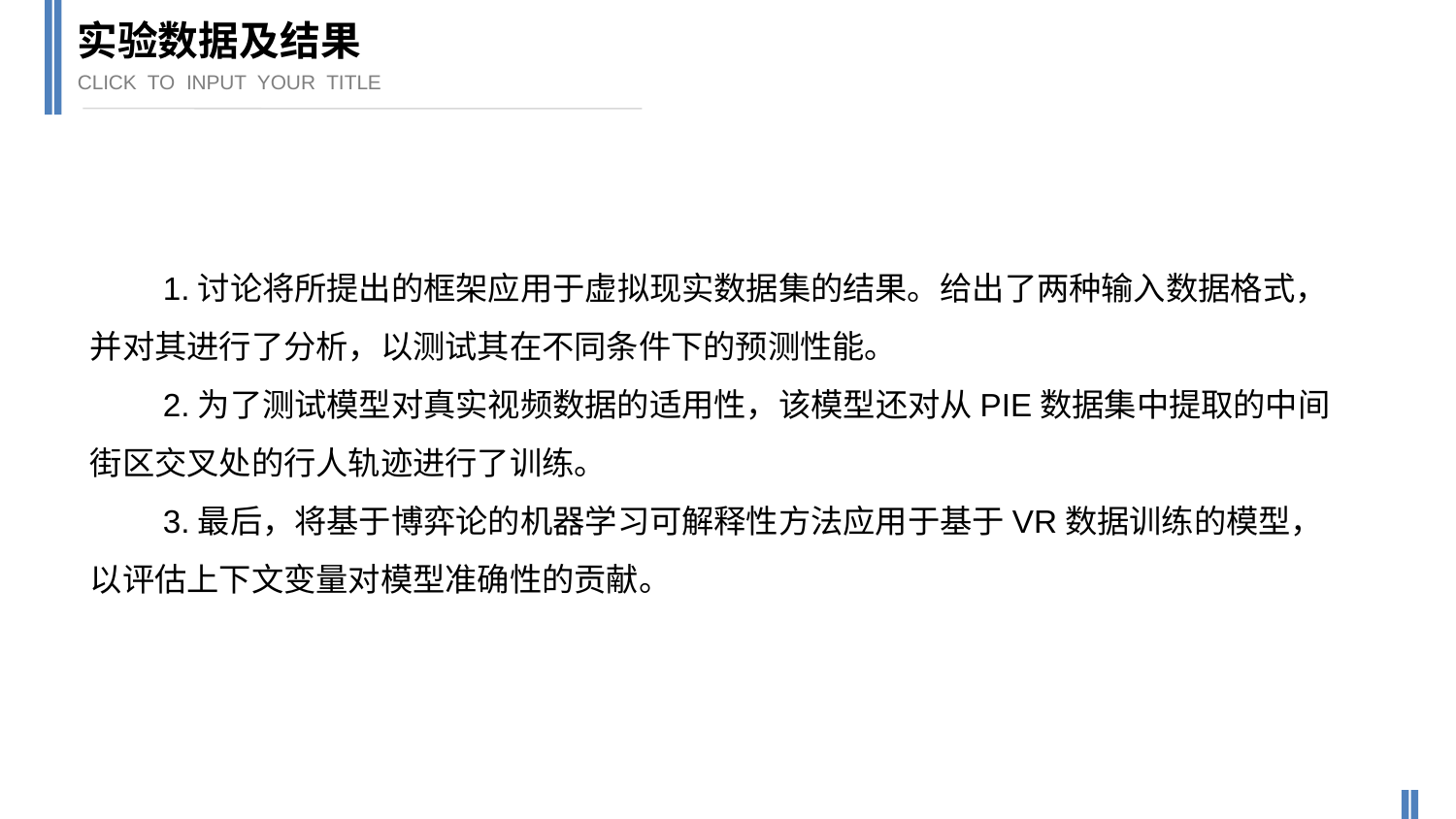

实验数据及结果
CLICK  TO  INPUT  YOUR  TITLE
1.讨论将所提出的框架应用于虚拟现实数据集的结果。给出了两种输入数据格式，并对其进行了分析，以测试其在不同条件下的预测性能。
2.为了测试模型对真实视频数据的适用性，该模型还对从PIE数据集中提取的中间街区交叉处的行人轨迹进行了训练。
3.最后，将基于博弈论的机器学习可解释性方法应用于基于VR数据训练的模型，以评估上下文变量对模型准确性的贡献。